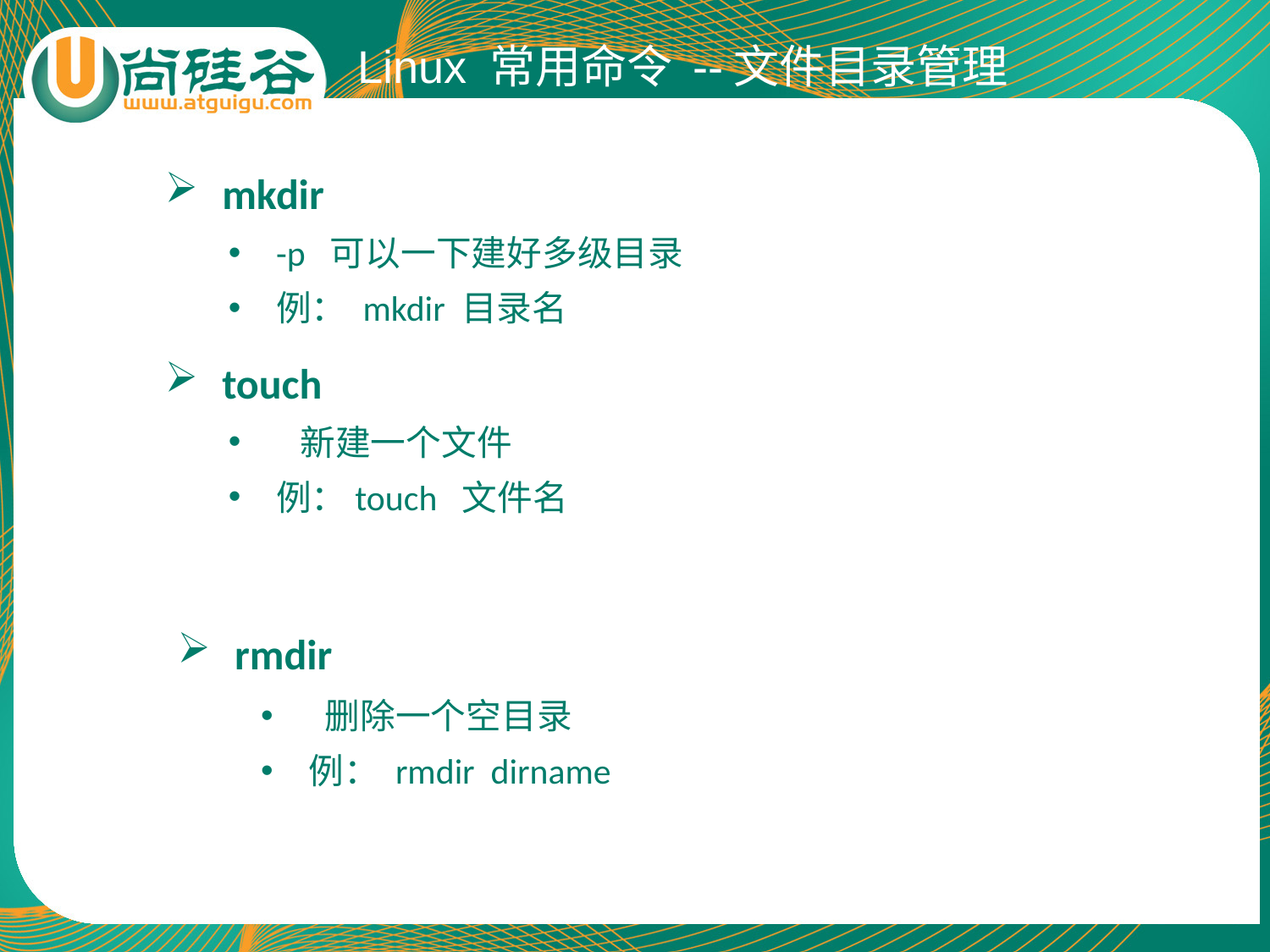

Linux 常用命令 --文件目录管理
 mkdir
-p  可以一下建好多级目录
例： mkdir 目录名
 touch
  新建一个文件
例：touch  文件名
 rmdir
 删除一个空目录
例： rmdir  dirname